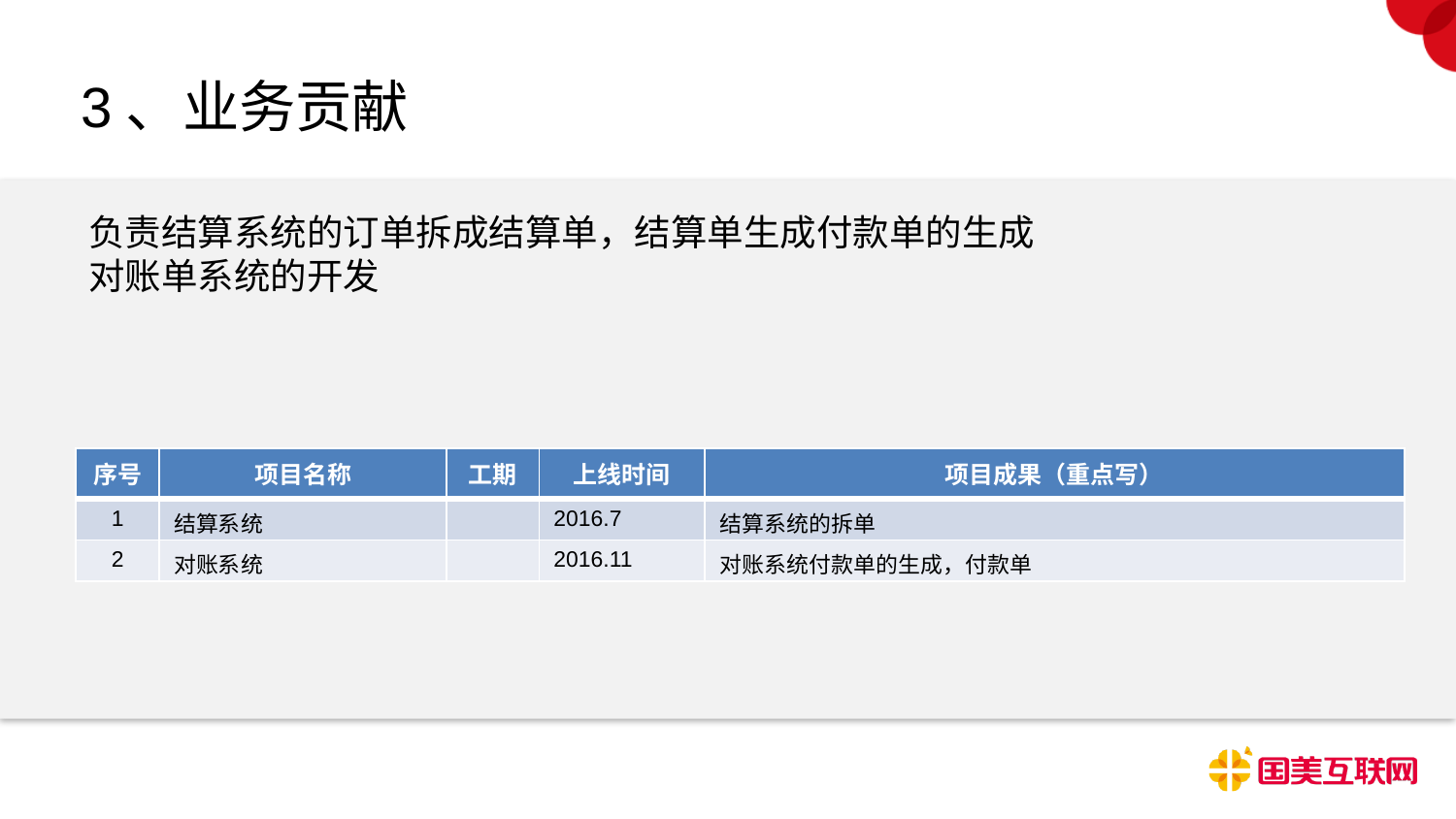

# 3、业务贡献
负责结算系统的订单拆成结算单，结算单生成付款单的生成
对账单系统的开发
| 序号 | 项目名称 | 工期 | 上线时间 | 项目成果（重点写） |
| --- | --- | --- | --- | --- |
| 1 | 结算系统 |  | 2016.7 | 结算系统的拆单 |
| 2 | 对账系统 |  | 2016.11 | 对账系统付款单的生成，付款单 |